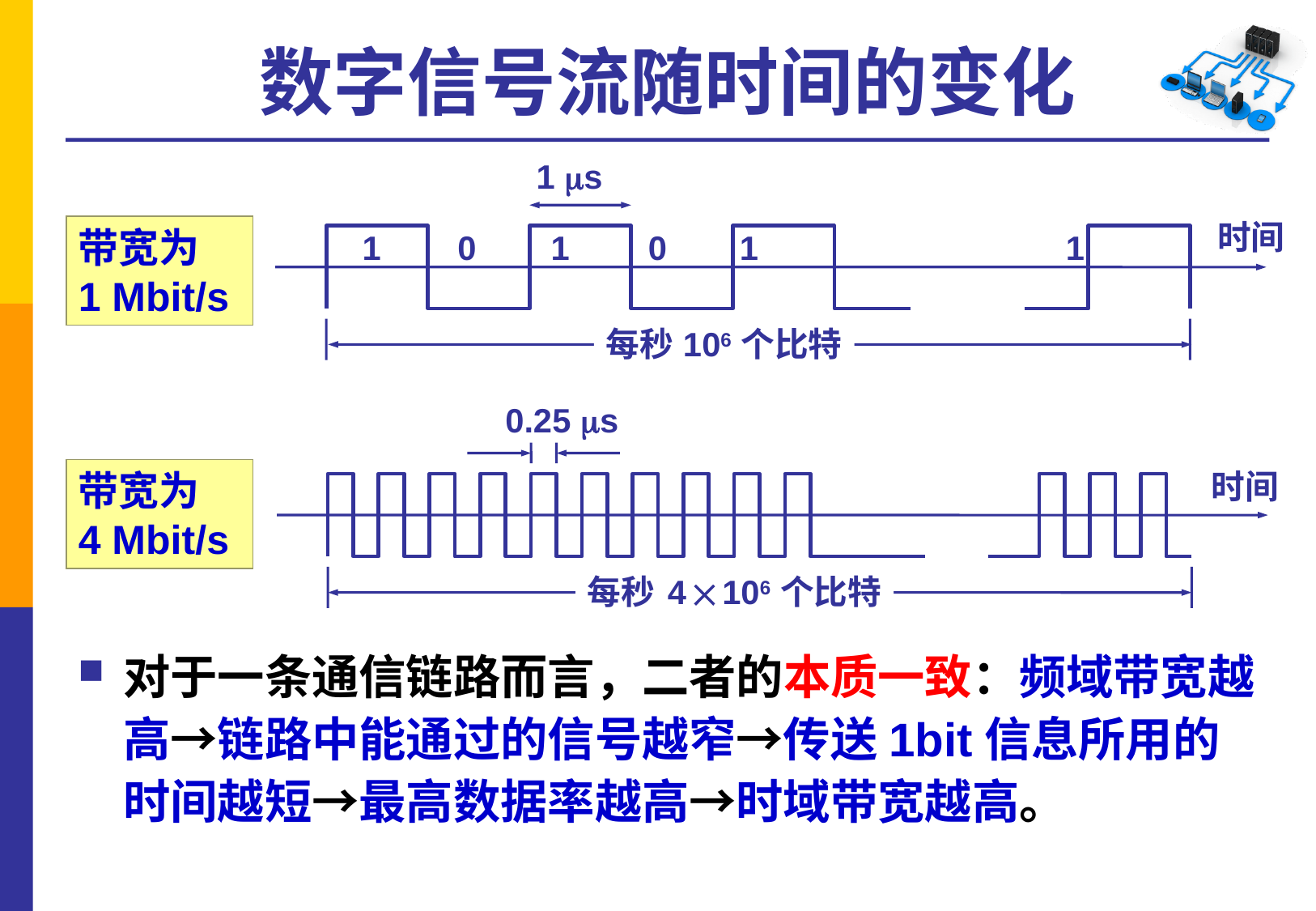

# 数字信号流随时间的变化
1 μs

时间
带宽为
1 Mbit/s
1         0        1         0        1                                 1

每秒 106 个比特

0.25 μs

带宽为
4 Mbit/s
时间

每秒 4 × 106 个比特

对于一条通信链路而言，二者的本质一致：频域带宽越高→链路中能通过的信号越窄→传送1bit信息所用的时间越短→最高数据率越高→时域带宽越高。